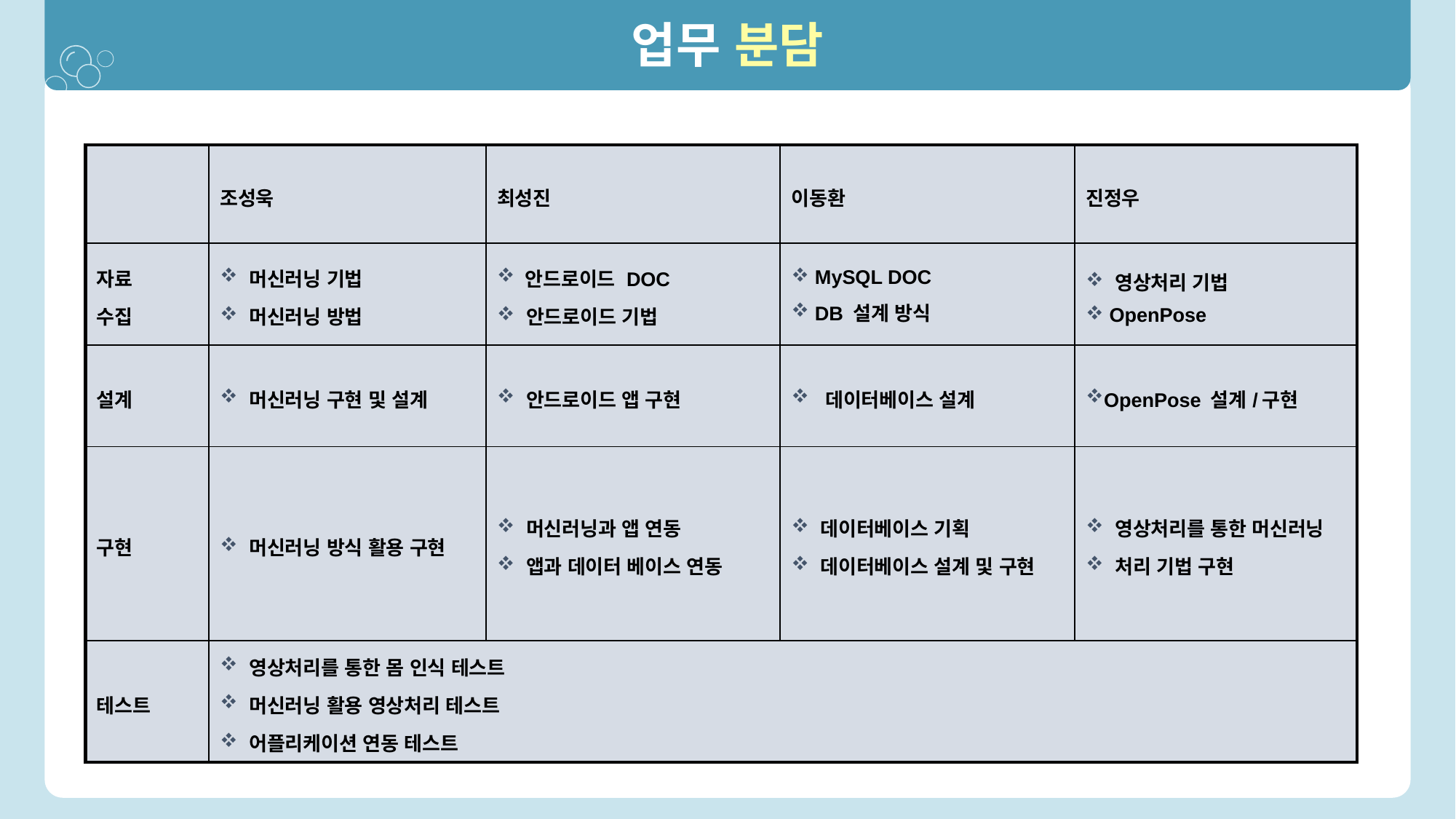

업무 분담

목표 시스템 개발을 위한 구체적 개발 방법 및 전략을 기술
Application
  Android Studio를 이용한 Android app rngus
  Android 운영체제 기반의 어플을 구현을 위한 Kotlin 언어

Server 및 DB
    Node.js와 AWS를 이용하여 서버 구축
    MySQL을 이용하여 Data Base 구축

머신러닝
머신러닝을 위해 python을 활용한 tensorflow 사용

|  | 조성욱 | 최성진 | 이동환 | 진정우 |
| --- | --- | --- | --- | --- |
| 자료 수집 | 머신러닝 기법 머신러닝 방법 | 안드로이드 DOC 안드로이드 기법 | MySQL DOC DB 설계 방식 | 영상처리 기법 OpenPose |
| 설계 | 머신러닝 구현 및 설계 | 안드로이드 앱 구현 | 데이터베이스 설계 | OpenPose 설계/구현 |
| 구현 | 머신러닝 방식 활용 구현 | 머신러닝과 앱 연동 앱과 데이터 베이스 연동 | 데이터베이스 기획 데이터베이스 설계 및 구현 | 영상처리를 통한 머신러닝 처리 기법 구현 |
| 테스트 | 영상처리를 통한 몸 인식 테스트 머신러닝 활용 영상처리 테스트 어플리케이션 연동 테스트 |  |  |  |